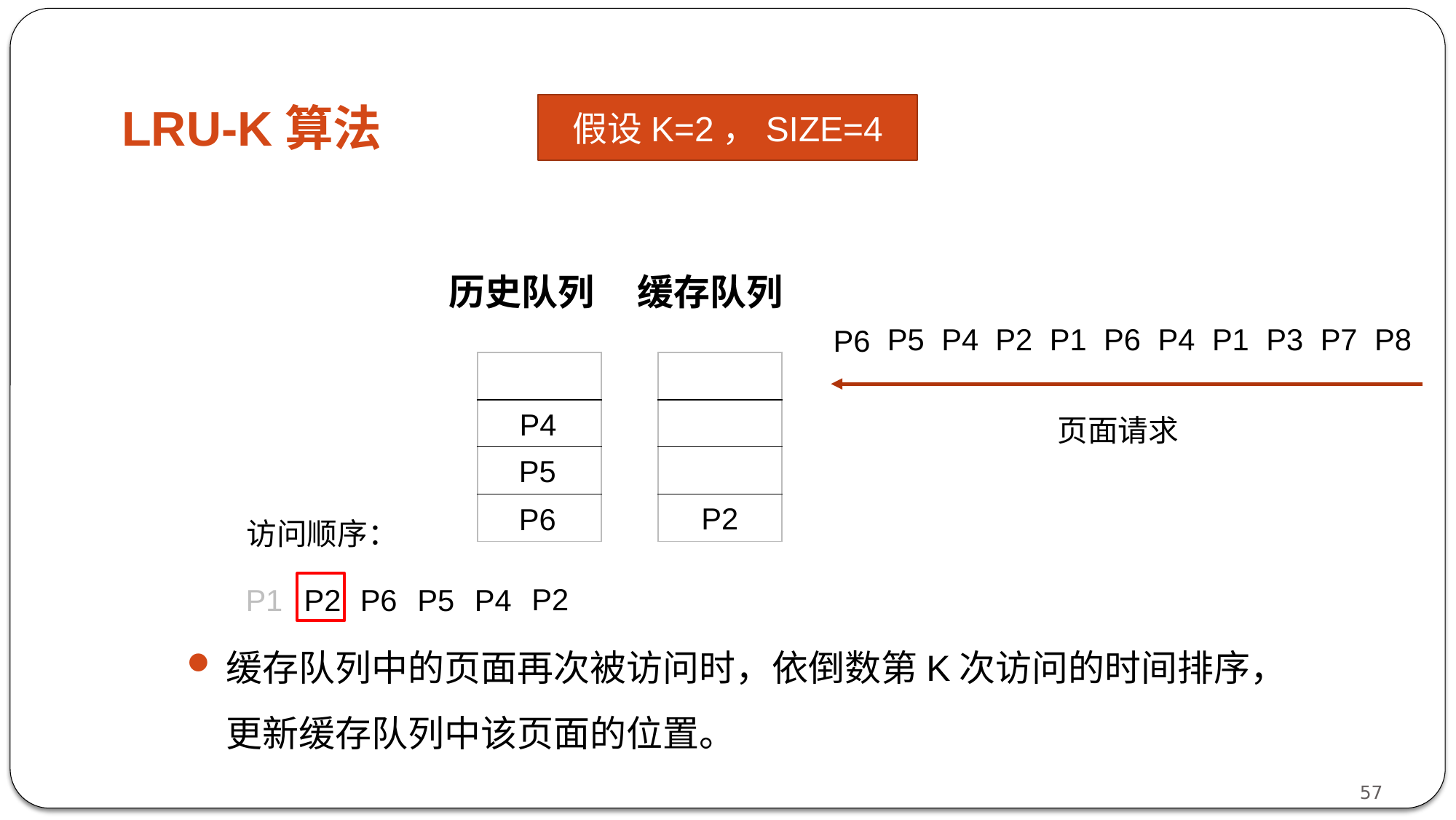

# LRU-K算法
假设K=2，SIZE=4
历史队列
缓存队列
P5
P4
P2
P1
P6
P4
P1
P3
P7
P8
P6
|  |
| --- |
|  |
|  |
|  |
|  |
| --- |
|  |
|  |
|  |
P4
页面请求
P5
P2
P6
访问顺序：

P2
P1
P2
P6
P5
P4
缓存队列中的页面再次被访问时，依倒数第K次访问的时间排序，更新缓存队列中该页面的位置。
57